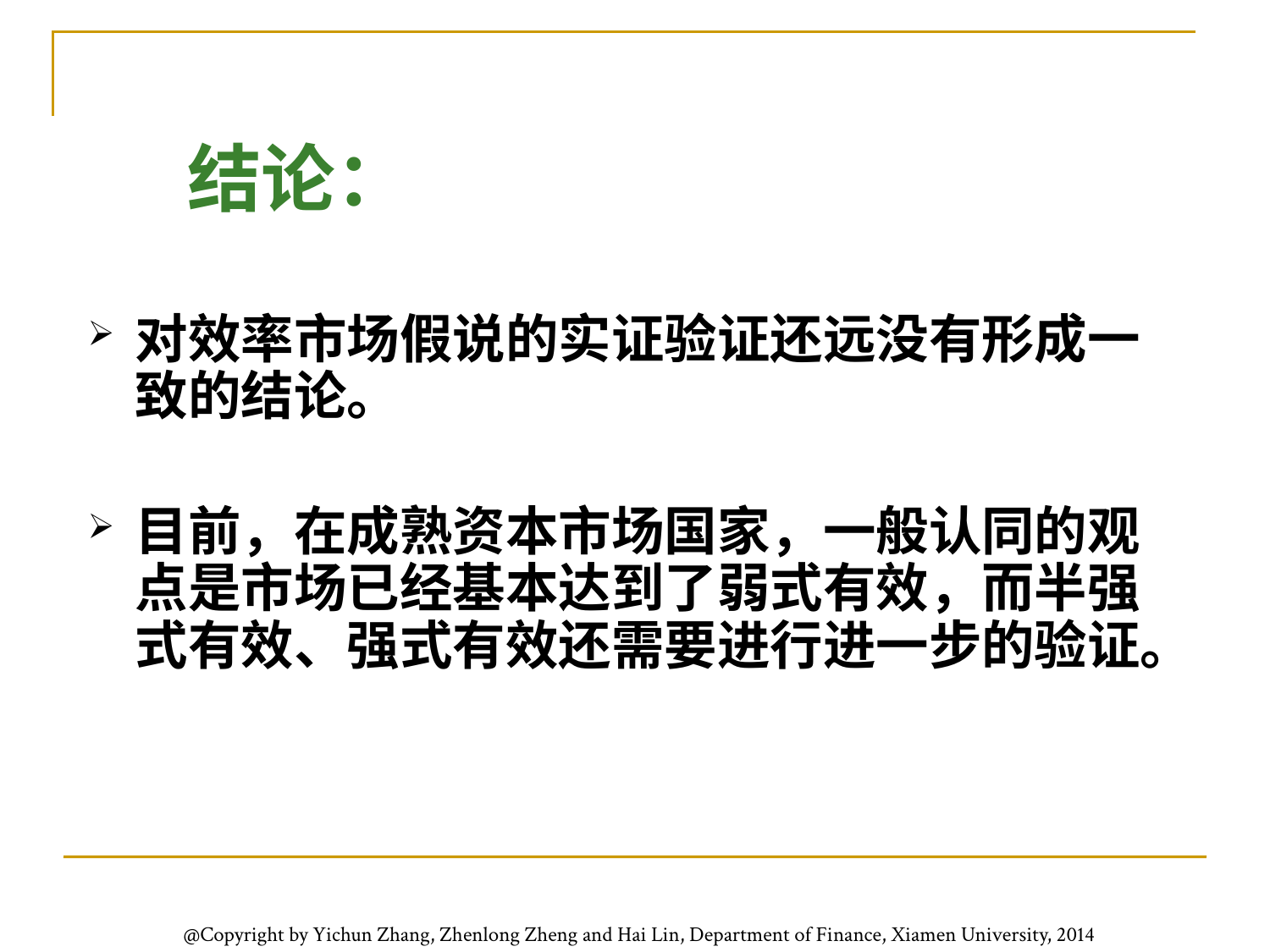

# 结论：
对效率市场假说的实证验证还远没有形成一致的结论。

目前，在成熟资本市场国家，一般认同的观点是市场已经基本达到了弱式有效，而半强式有效、强式有效还需要进行进一步的验证。
@Copyright by Yichun Zhang, Zhenlong Zheng and Hai Lin, Department of Finance, Xiamen University, 2014